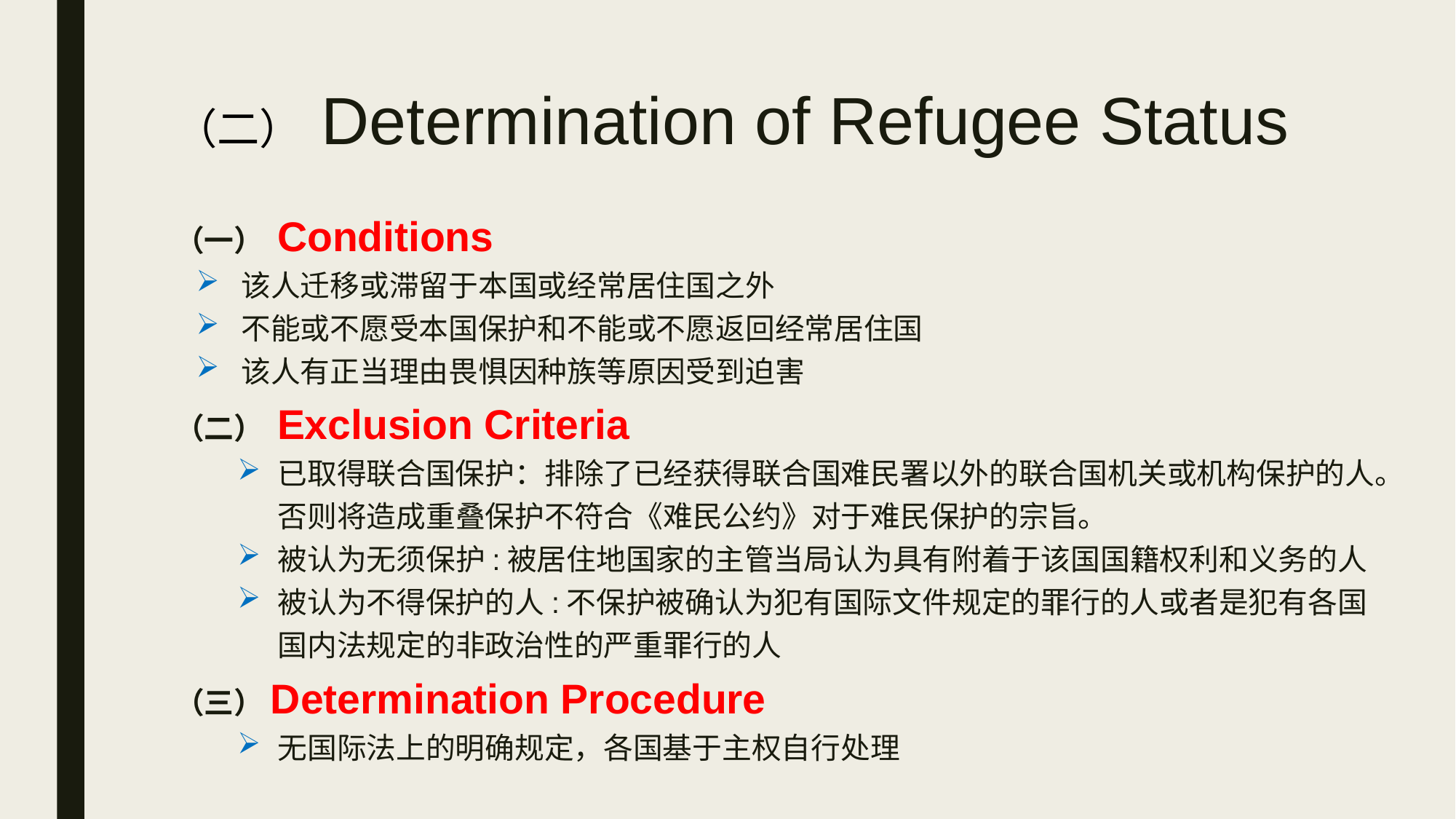

# （二） Determination of Refugee Status
（一） Conditions
该人迁移或滞留于本国或经常居住国之外
不能或不愿受本国保护和不能或不愿返回经常居住国
该人有正当理由畏惧因种族等原因受到迫害
（二） Exclusion Criteria
已取得联合国保护：排除了已经获得联合国难民署以外的联合国机关或机构保护的人。否则将造成重叠保护不符合《难民公约》对于难民保护的宗旨。
被认为无须保护:被居住地国家的主管当局认为具有附着于该国国籍权利和义务的人
被认为不得保护的人:不保护被确认为犯有国际文件规定的罪行的人或者是犯有各国国内法规定的非政治性的严重罪行的人
（三）Determination Procedure
无国际法上的明确规定，各国基于主权自行处理